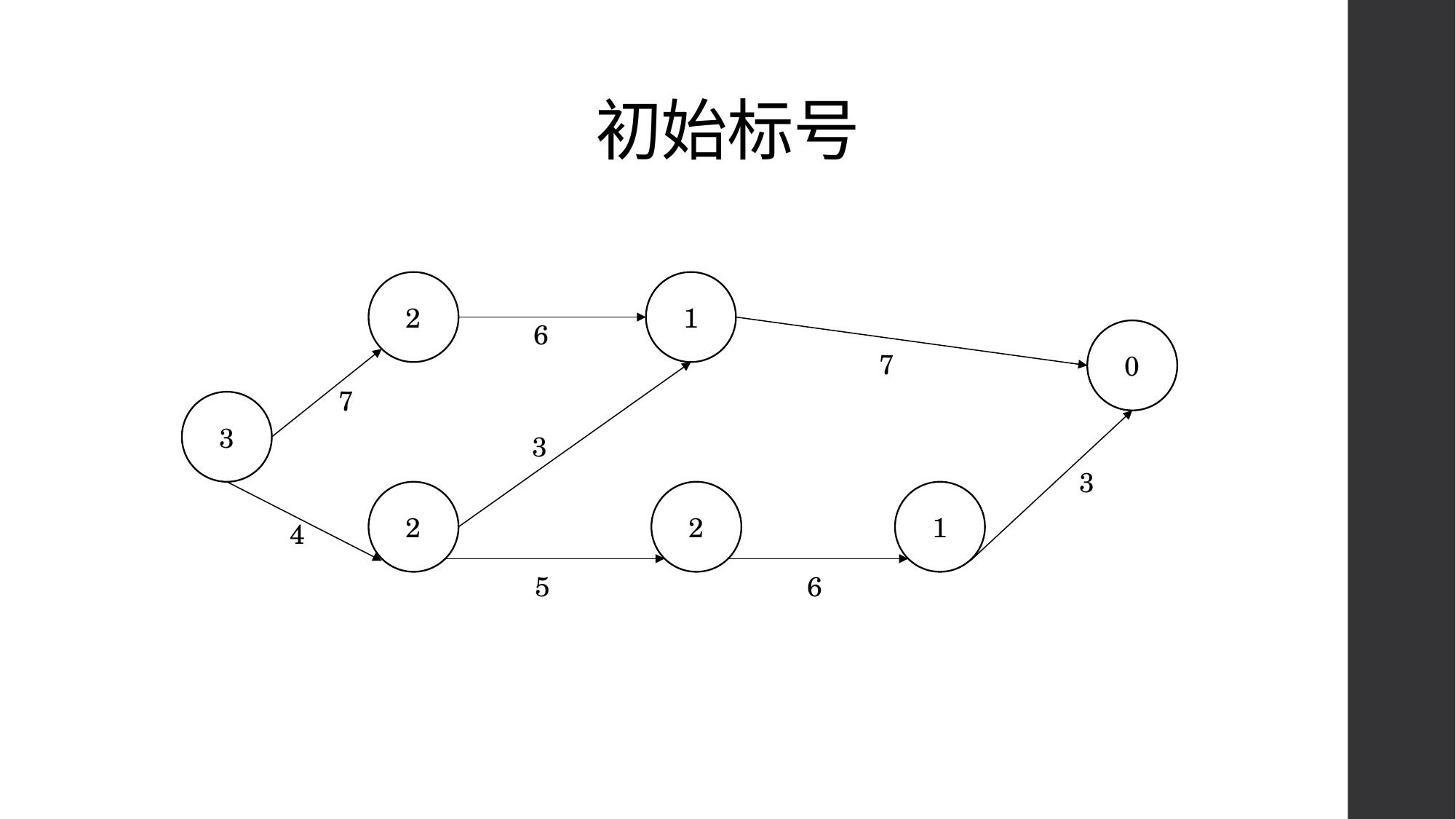

# 初始标号

1
2
6
0
7
7
3
3
3
2
2
1
4
5
6